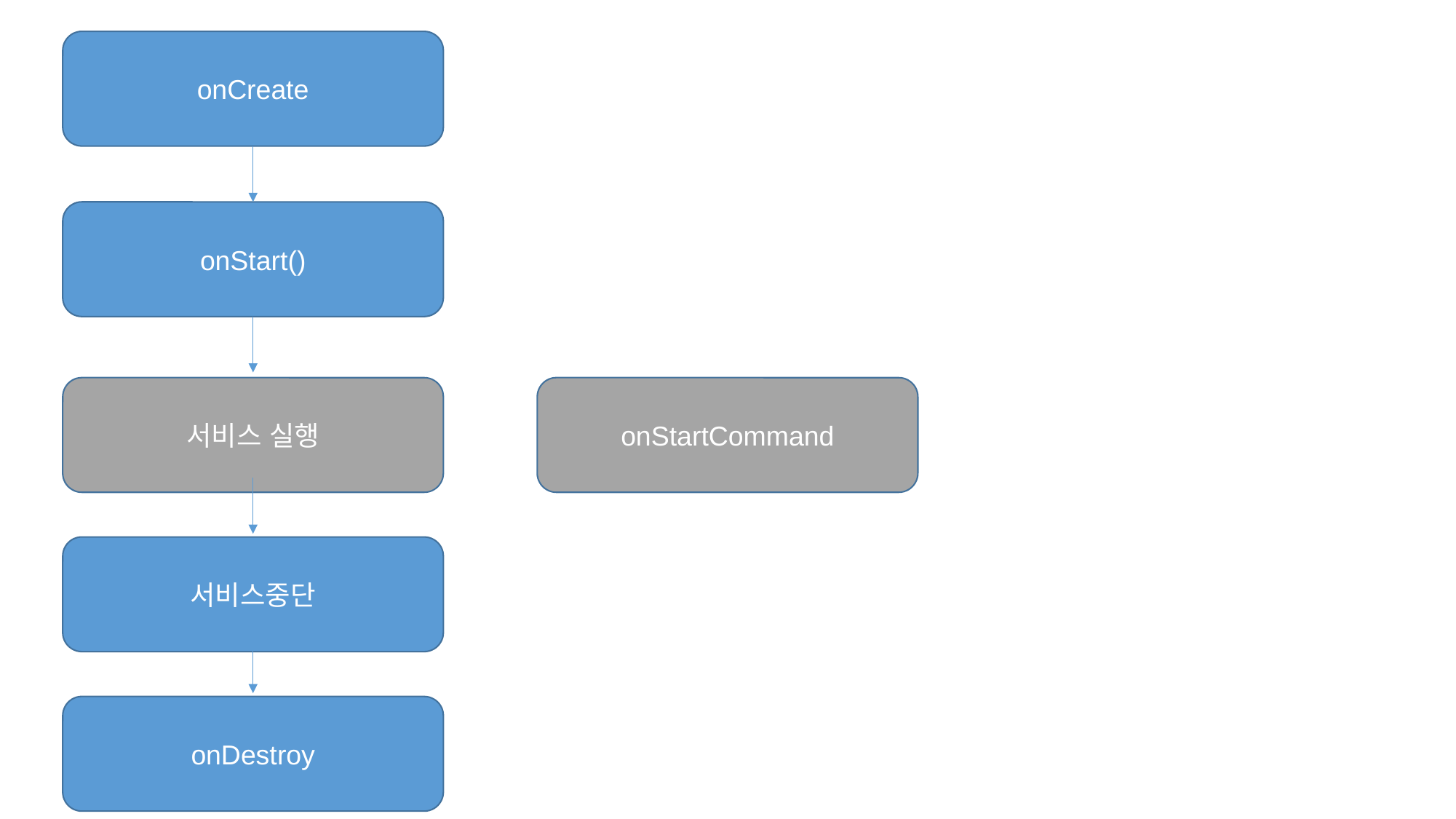

onCreate
#
onStart()

서비스 실행
onStartCommand
서비스중단
onDestroy